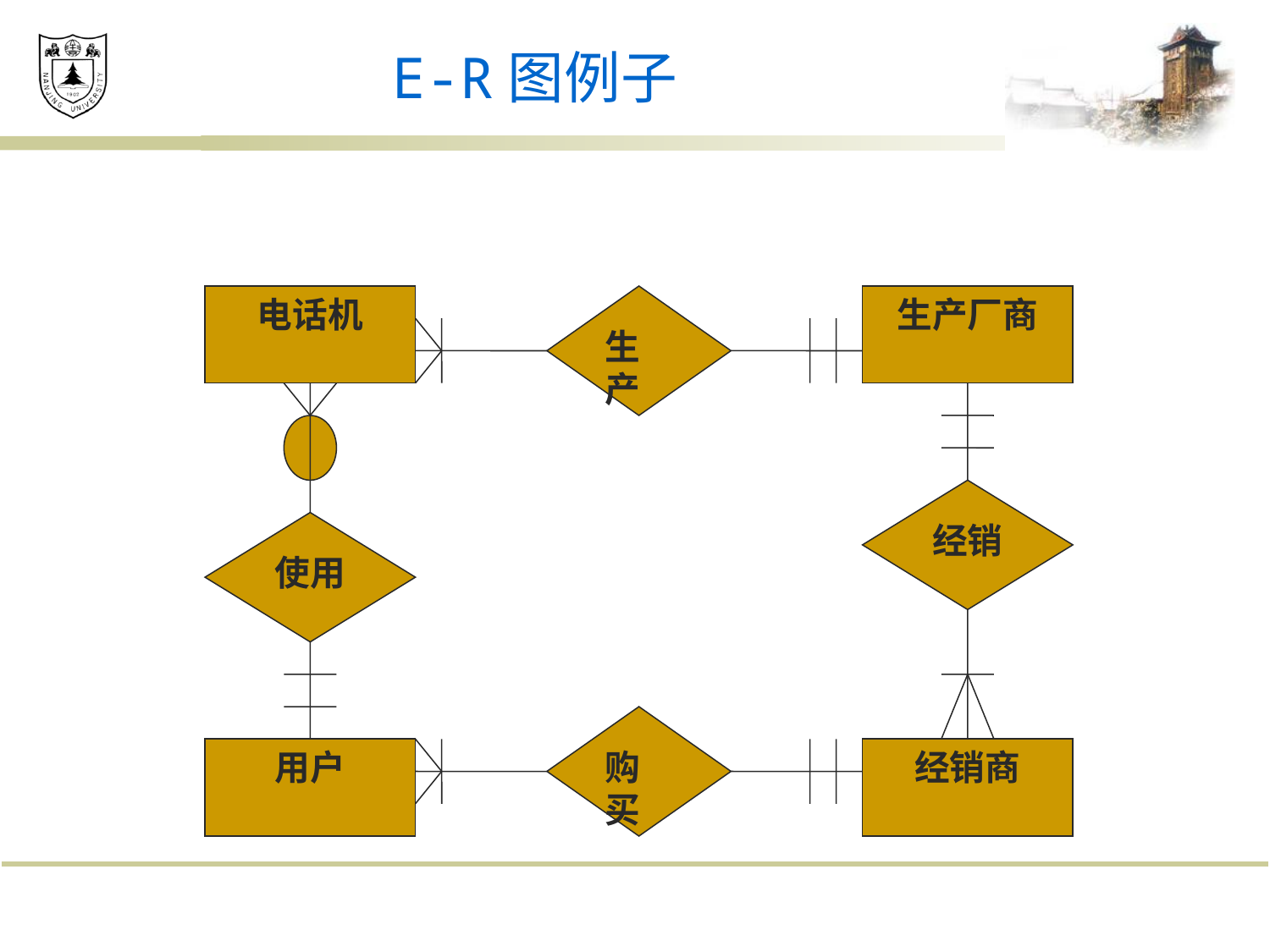

E-R图例子
电话机
生产
生产厂商

经销
使用

购买
用户

经销商